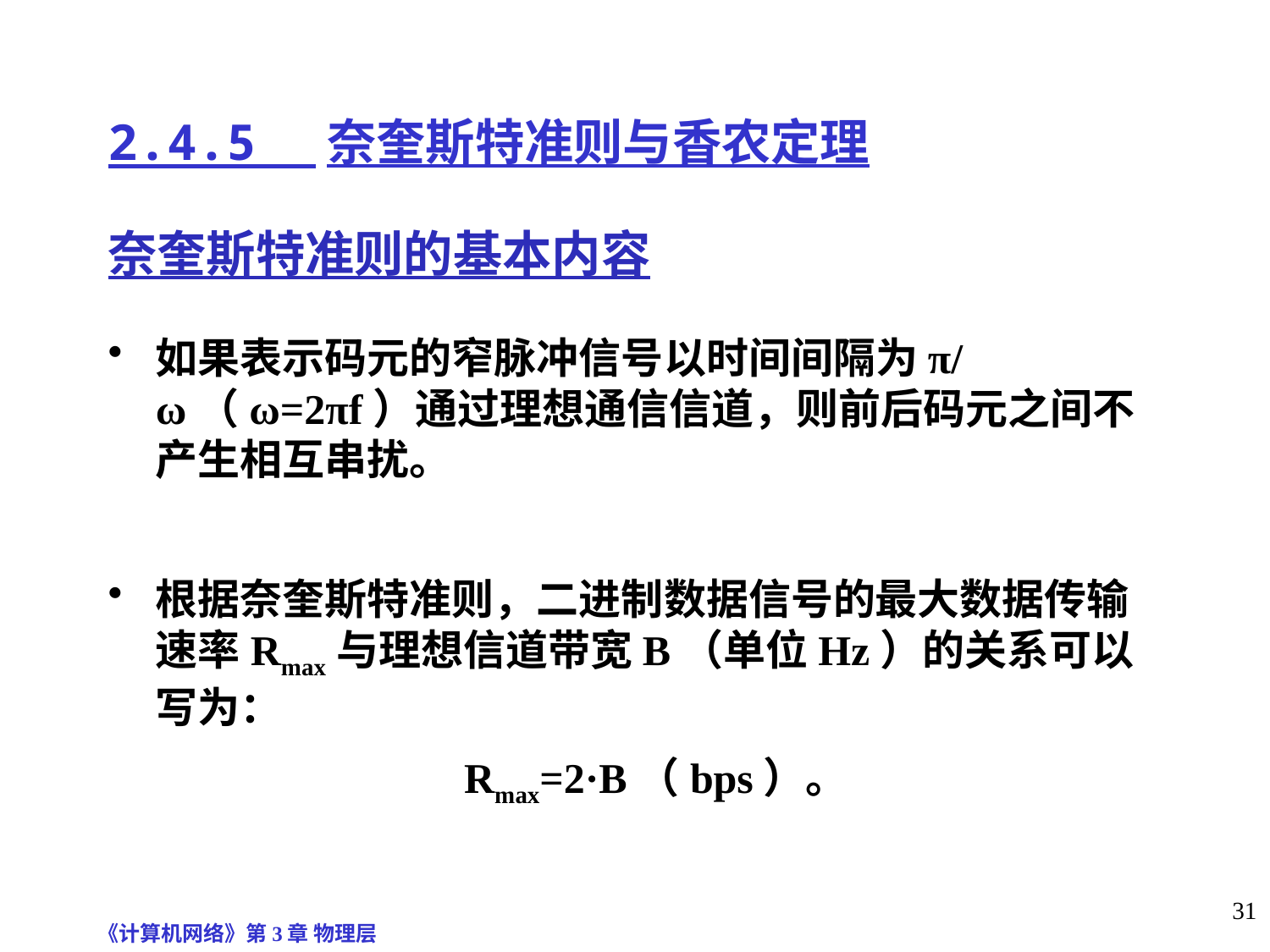

# 2.4.5  奈奎斯特准则与香农定理
奈奎斯特准则的基本内容

如果表示码元的窄脉冲信号以时间间隔为π/ω（ω=2πf）通过理想通信信道，则前后码元之间不产生相互串扰。

根据奈奎斯特准则，二进制数据信号的最大数据传输速率Rmax与理想信道带宽B（单位Hz）的关系可以写为：
    Rmax=2·B（bps）。

《计算机网络》第3章 物理层
31